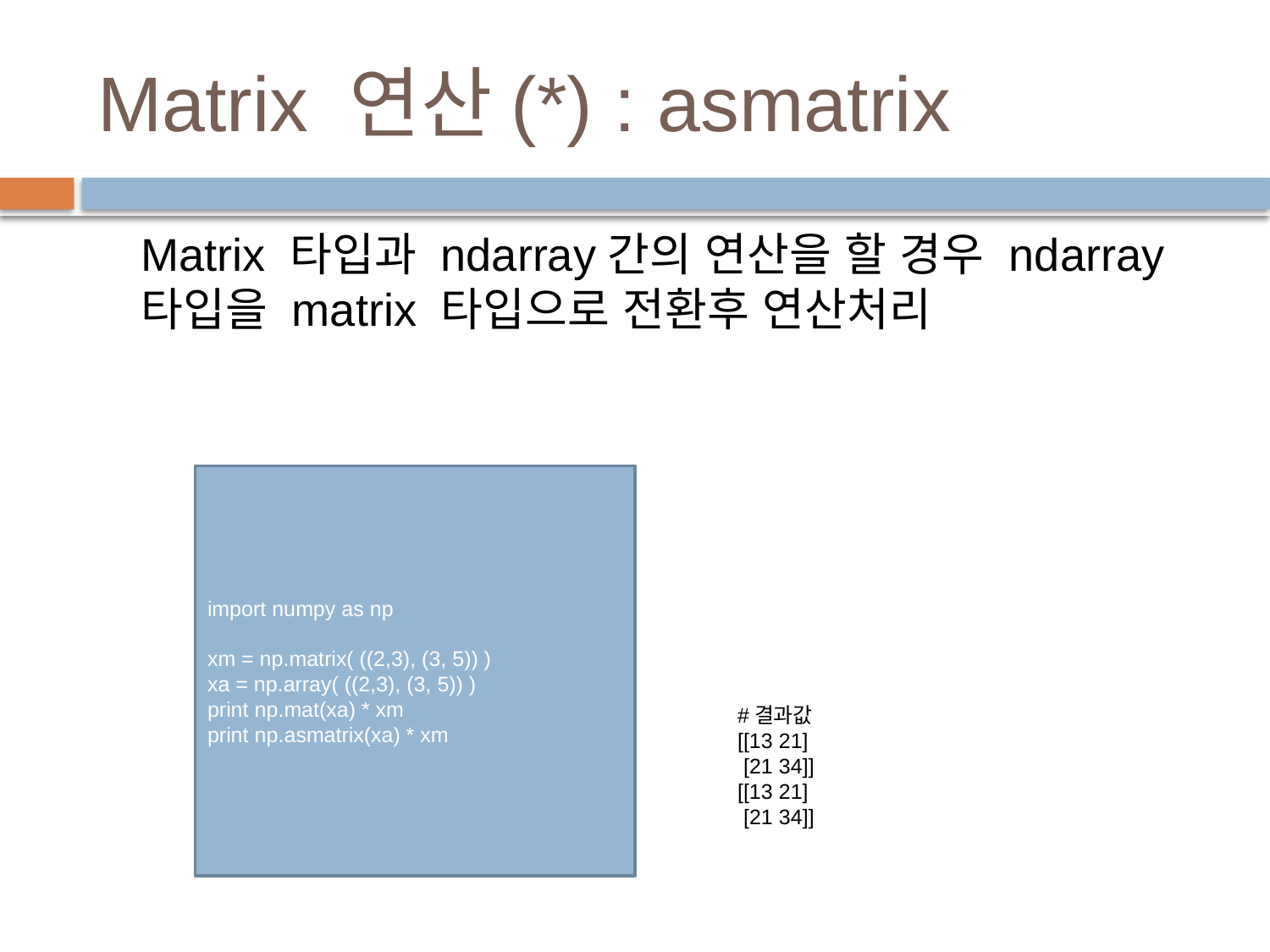

# Matrix 연산(*) : asmatrix
Matrix 타입과 ndarray간의 연산을 할 경우 ndarray 타입을 matrix 타입으로 전환후 연산처리
import numpy as np

xm = np.matrix( ((2,3), (3, 5)) )
xa = np.array( ((2,3), (3, 5)) )
print np.mat(xa) * xm
print np.asmatrix(xa) * xm
#결과값
[[13 21]
 [21 34]]
[[13 21]
 [21 34]]